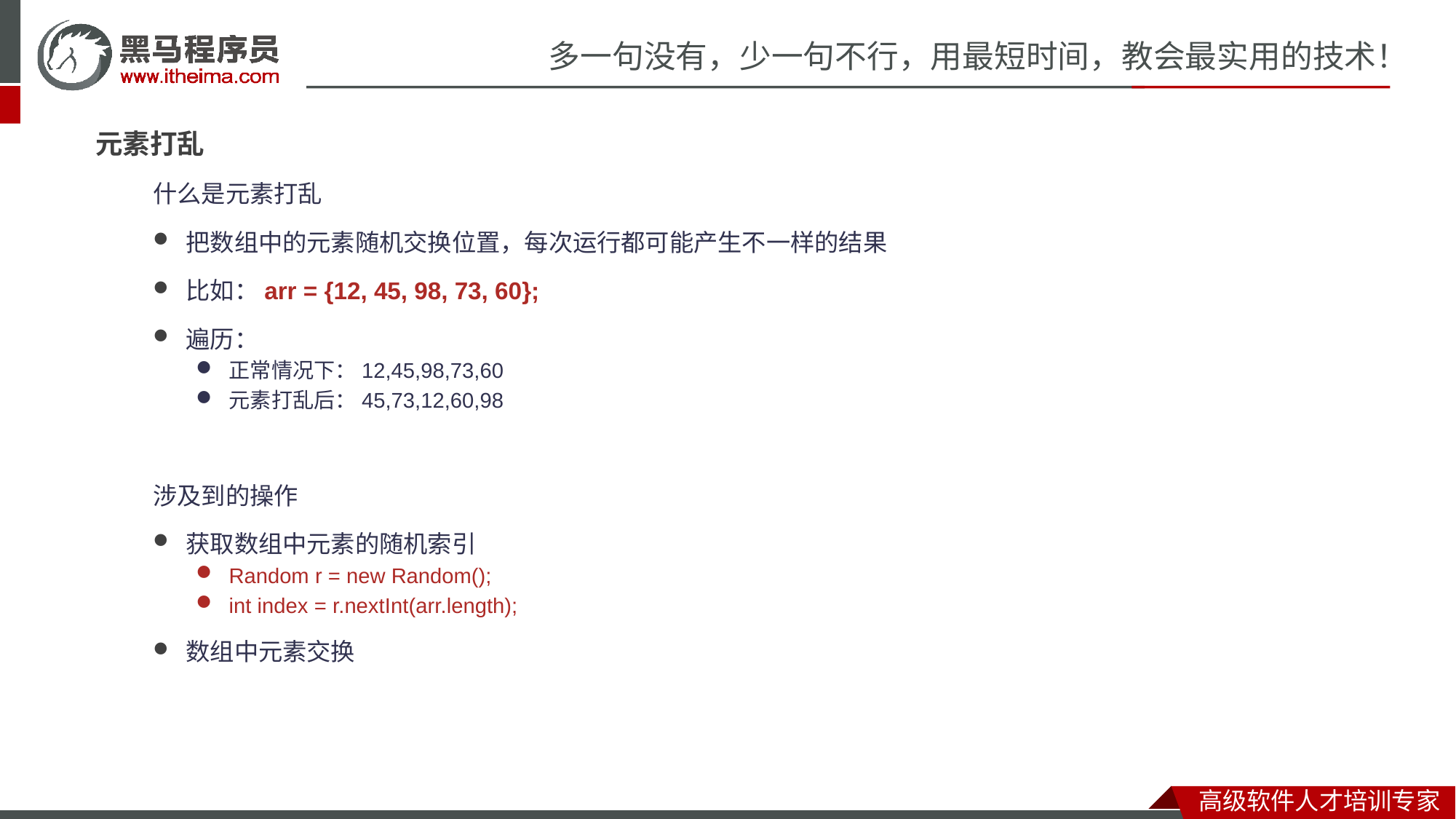

元素打乱
什么是元素打乱
把数组中的元素随机交换位置，每次运行都可能产生不一样的结果
比如：arr = {12, 45, 98, 73, 60};
遍历：
正常情况下：12,45,98,73,60
元素打乱后：45,73,12,60,98

涉及到的操作
获取数组中元素的随机索引
Random r = new Random();
int index = r.nextInt(arr.length);
数组中元素交换